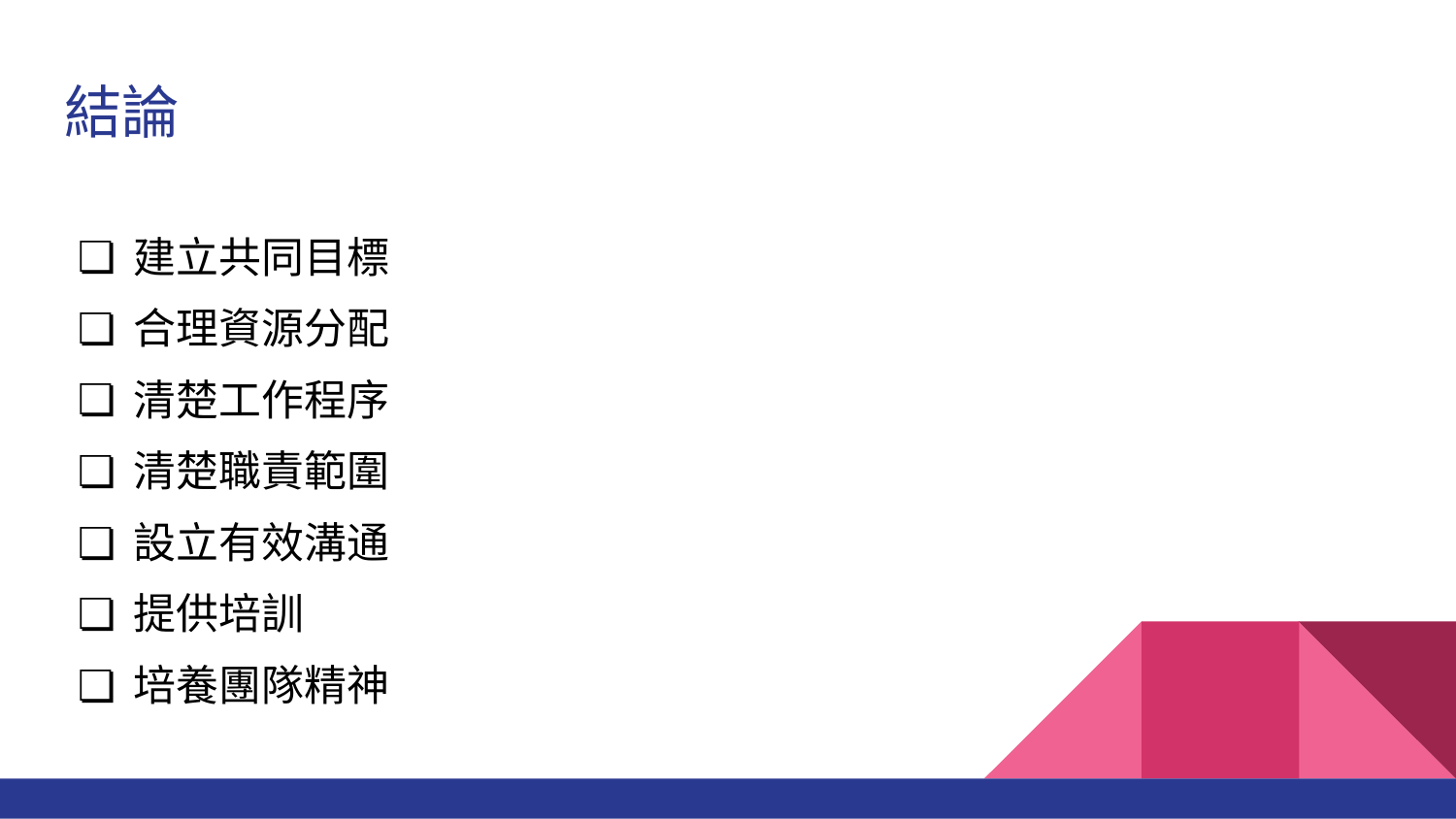

# 結論
建立共同目標
合理資源分配
清楚工作程序
清楚職責範圍
設立有效溝通
提供培訓
培養團隊精神